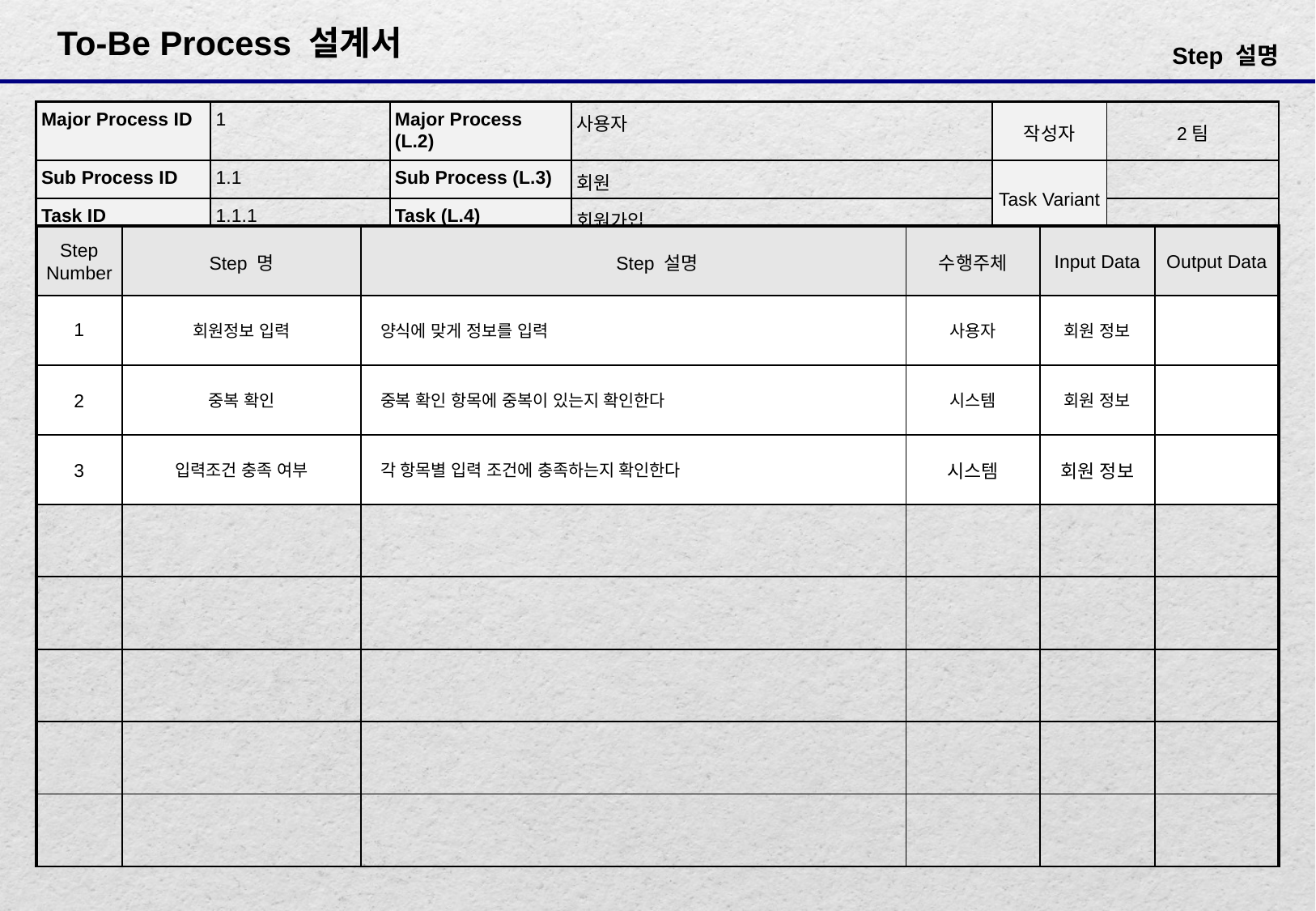

| Major Process ID | 1 | Major Process (L.2) | 사용자 | 작성자 | 2팀 |
| --- | --- | --- | --- | --- | --- |
| Sub Process ID | 1.1 | Sub Process (L.3) | 회원 | Task Variant |  |
| Task ID | 1.1.1 | Task (L.4) | 회원가입 |  |  |
| Step Number | Step 명 | Step 설명 | 수행주체 | Input Data | Output Data |
| --- | --- | --- | --- | --- | --- |
| 1 | 회원정보 입력 | 양식에 맞게 정보를 입력 | 사용자 | 회원 정보 |  |
| 2 | 중복 확인 | 중복 확인 항목에 중복이 있는지 확인한다 | 시스템 | 회원 정보 |  |
| 3 | 입력조건 충족 여부 | 각 항목별 입력 조건에 충족하는지 확인한다 | 시스템 | 회원 정보 |  |
|  |  |  |  |  |  |
|  |  |  |  |  |  |
|  |  |  |  |  |  |
|  |  |  |  |  |  |
|  |  |  |  |  |  |